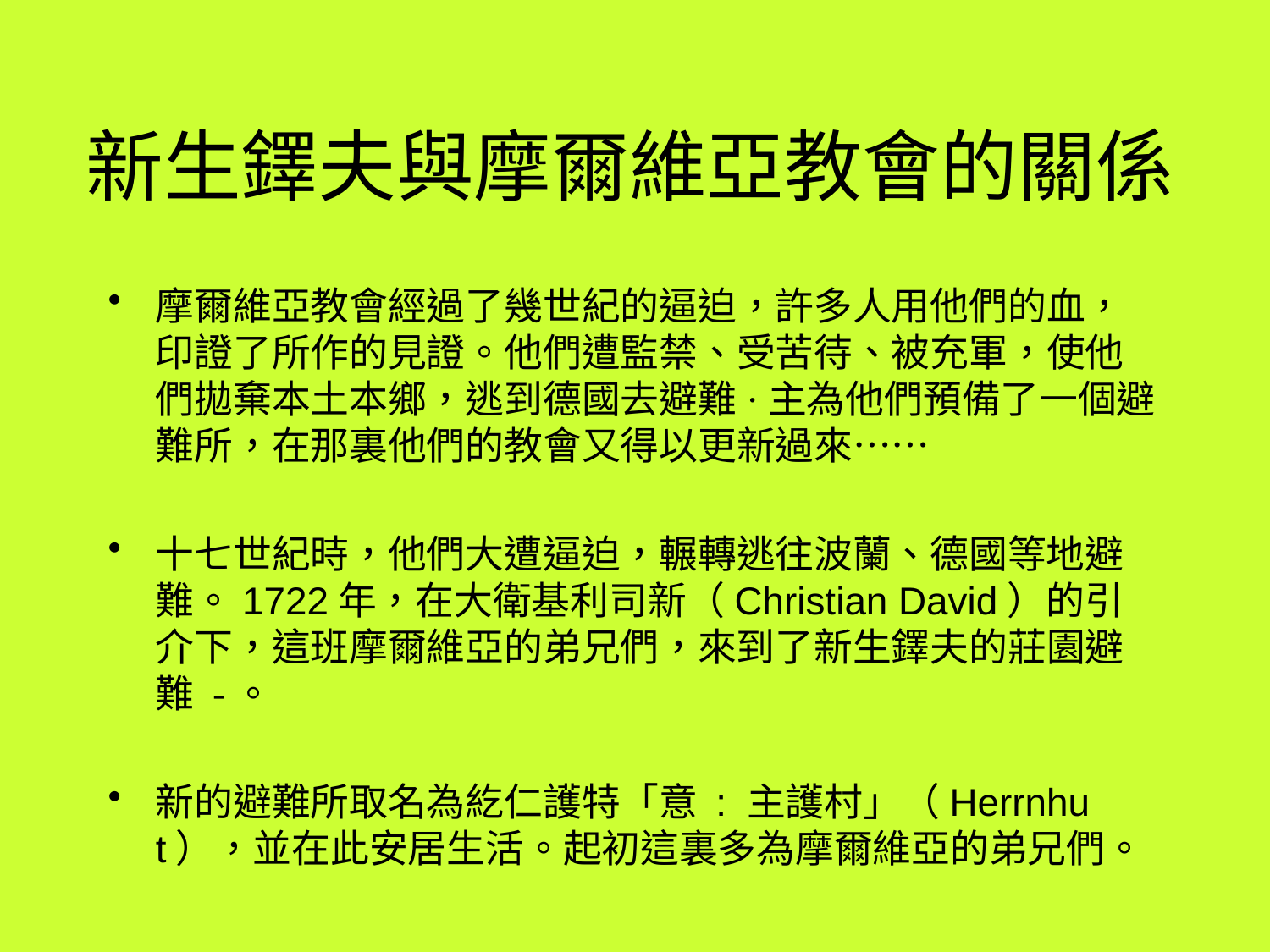

# 新生鐸夫與摩爾維亞教會的關係
摩爾維亞教會經過了幾世紀的逼迫，許多人用他們的血，印證了所作的見證。他們遭監禁、受苦待、被充軍，使他們拋棄本土本鄉，逃到德國去避難·主為他們預備了一個避難所，在那裏他們的教會又得以更新過來……

十七世紀時，他們大遭逼迫，輾轉逃往波蘭、德國等地避難。1722年，在大衛基利司新（Christian David）的引介下，這班摩爾維亞的弟兄們，來到了新生鐸夫的莊園避難 -。

新的避難所取名為紇仁護特「意 : 主護村」（Herrnhut），並在此安居生活。起初這裏多為摩爾維亞的弟兄們。